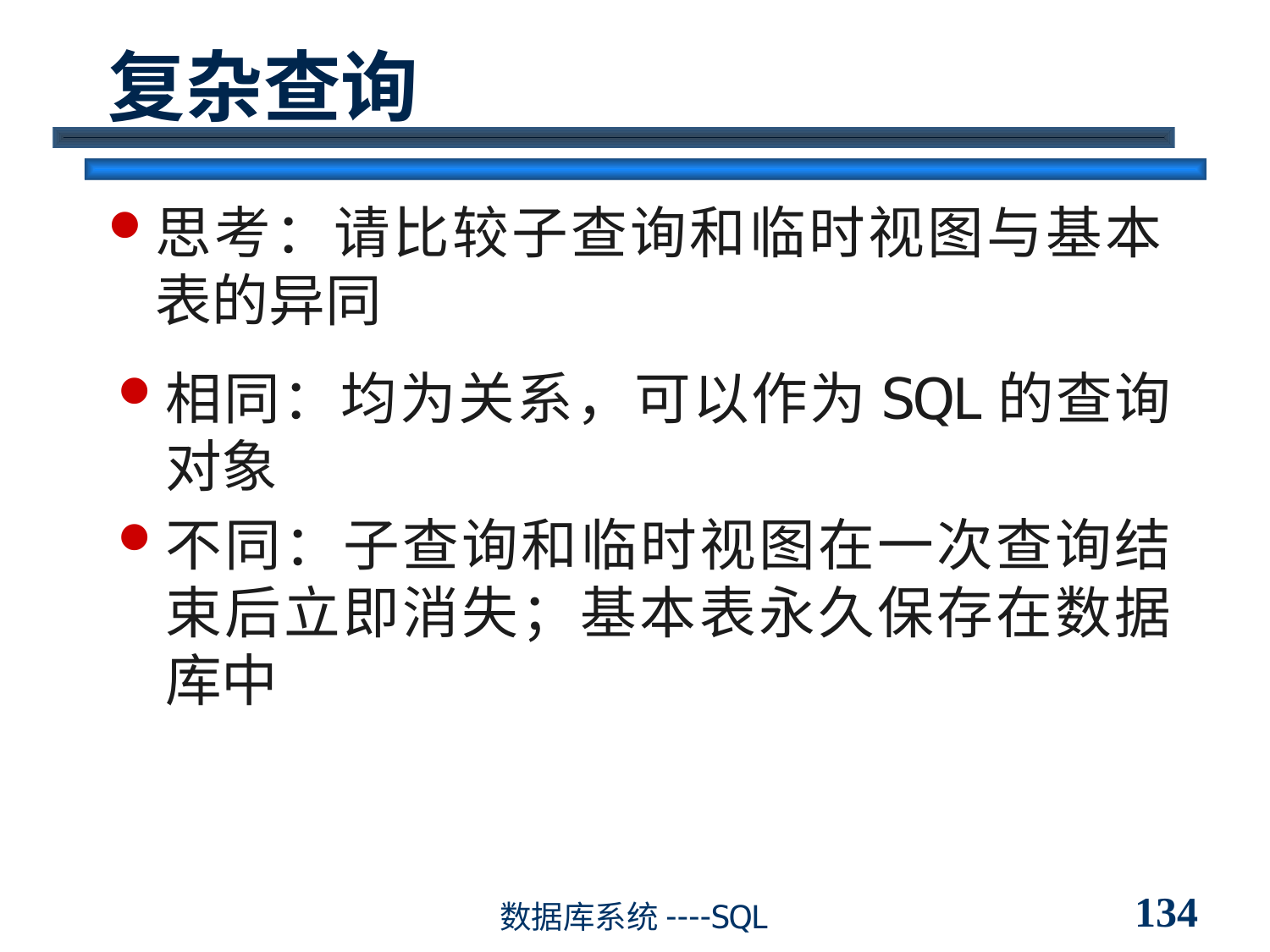

# 复杂查询
思考：请比较子查询和临时视图与基本表的异同
相同：均为关系，可以作为SQL的查询对象
不同：子查询和临时视图在一次查询结束后立即消失；基本表永久保存在数据库中

134
数据库系统----SQL